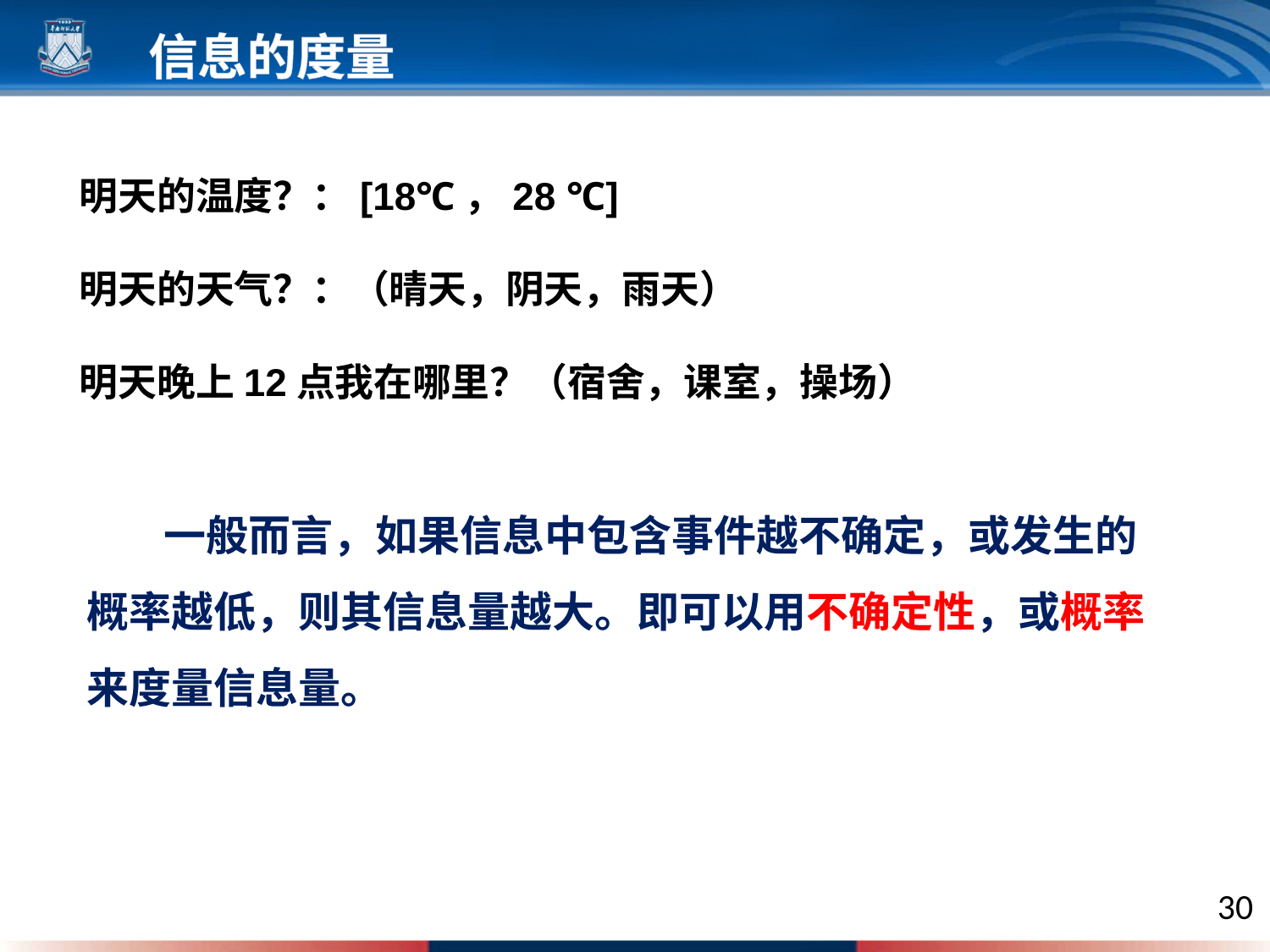

信息的度量
明天的温度？：[18℃，28 ℃]
明天的天气？：（晴天，阴天，雨天）
明天晚上12点我在哪里？（宿舍，课室，操场）
       一般而言，如果信息中包含事件越不确定，或发生的概率越低，则其信息量越大。即可以用不确定性，或概率来度量信息量。